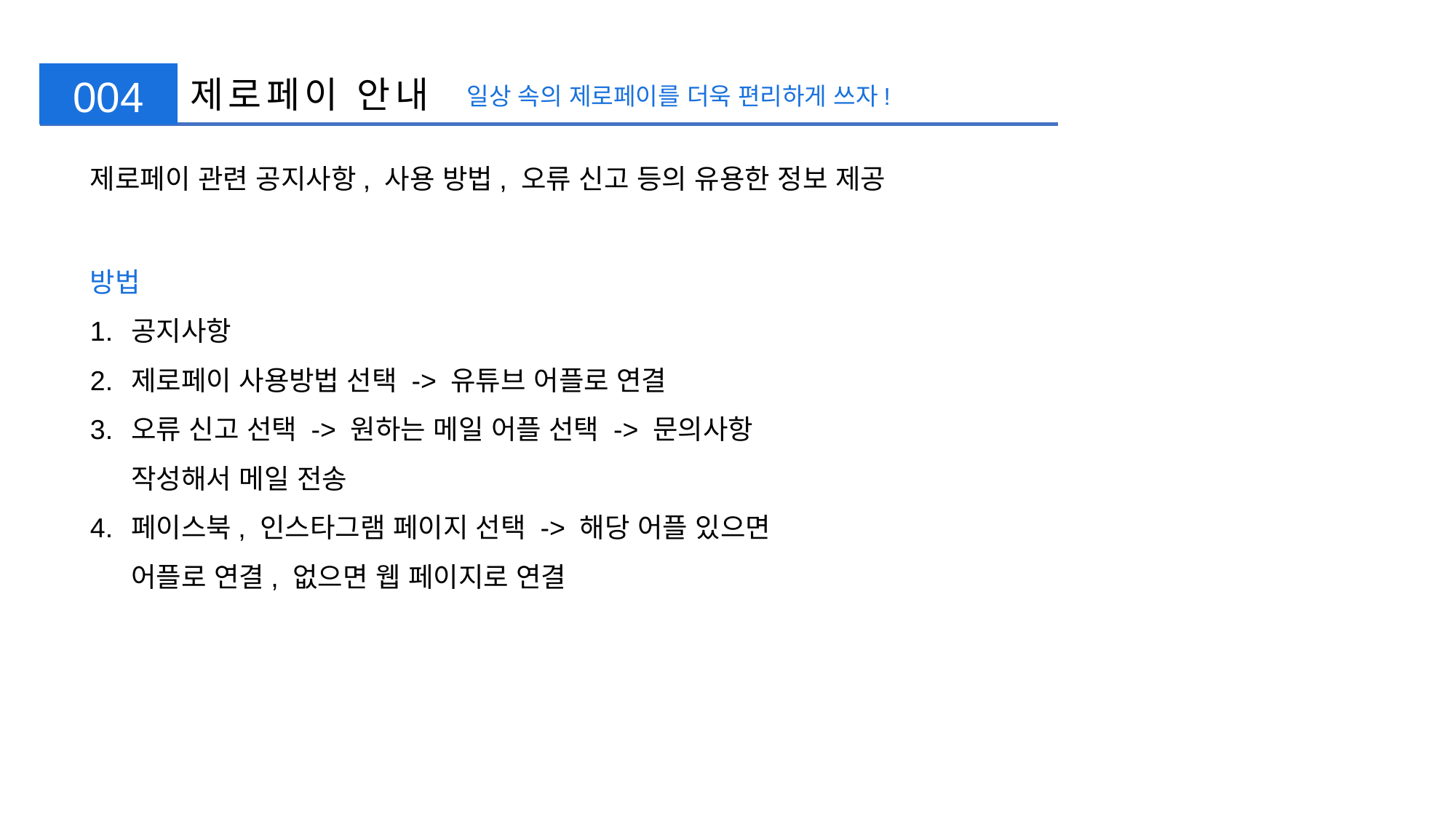

004
제로페이 안내
일상 속의 제로페이를 더욱 편리하게 쓰자!
제로페이 관련 공지사항, 사용 방법, 오류 신고 등의 유용한 정보 제공
방법
공지사항
제로페이 사용방법 선택 -> 유튜브 어플로 연결
오류 신고 선택 -> 원하는 메일 어플 선택 -> 문의사항 작성해서 메일 전송
페이스북, 인스타그램 페이지 선택 -> 해당 어플 있으면 어플로 연결, 없으면 웹 페이지로 연결